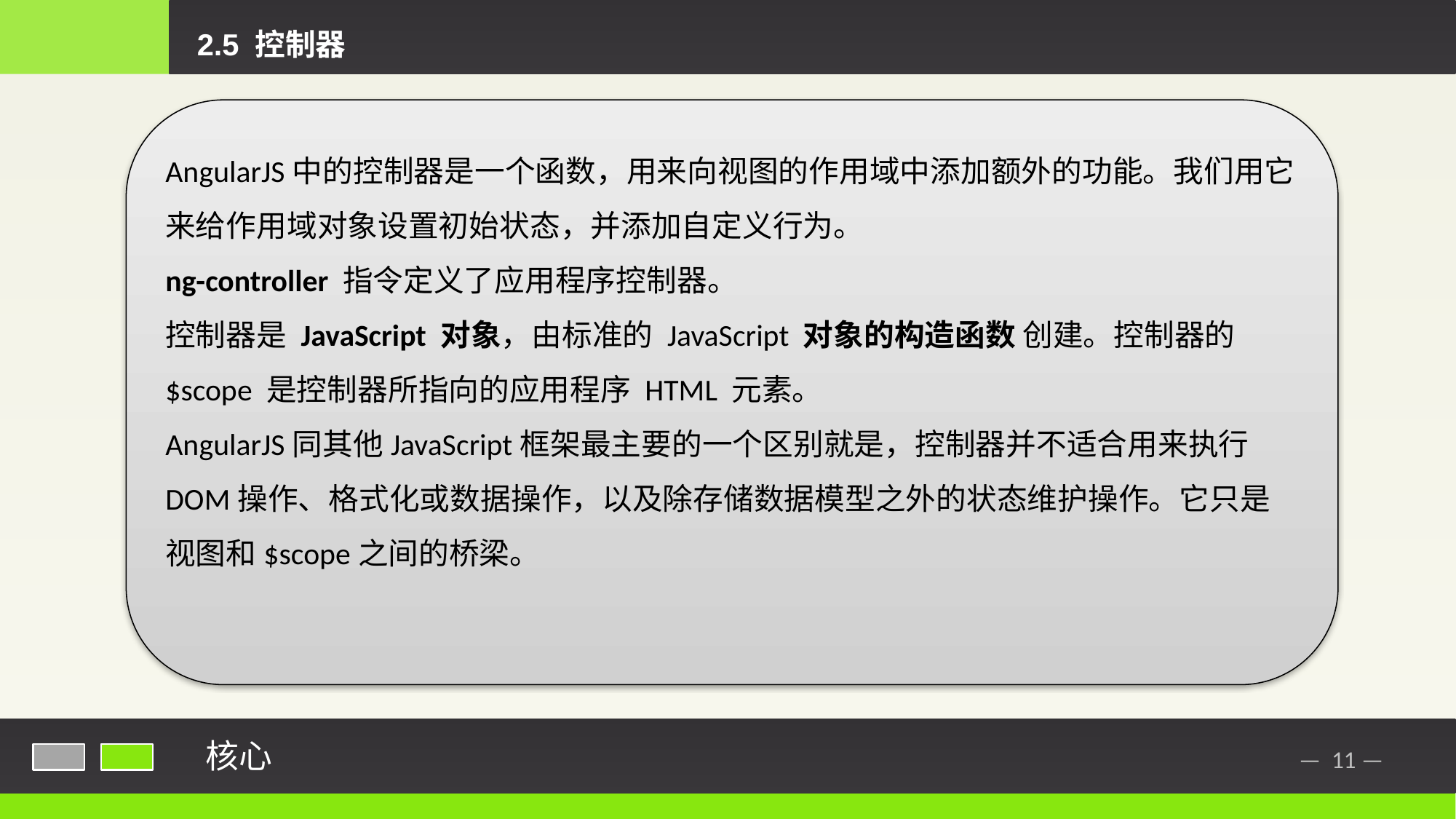

2.5 控制器
AngularJS中的控制器是一个函数，用来向视图的作用域中添加额外的功能。我们用它来给作用域对象设置初始状态，并添加自定义行为。
ng-controller 指令定义了应用程序控制器。
控制器是 JavaScript 对象，由标准的 JavaScript 对象的构造函数 创建。控制器的$scope 是控制器所指向的应用程序 HTML 元素。
AngularJS同其他JavaScript框架最主要的一个区别就是，控制器并不适合用来执行DOM操作、格式化或数据操作，以及除存储数据模型之外的状态维护操作。它只是视图和$scope之间的桥梁。